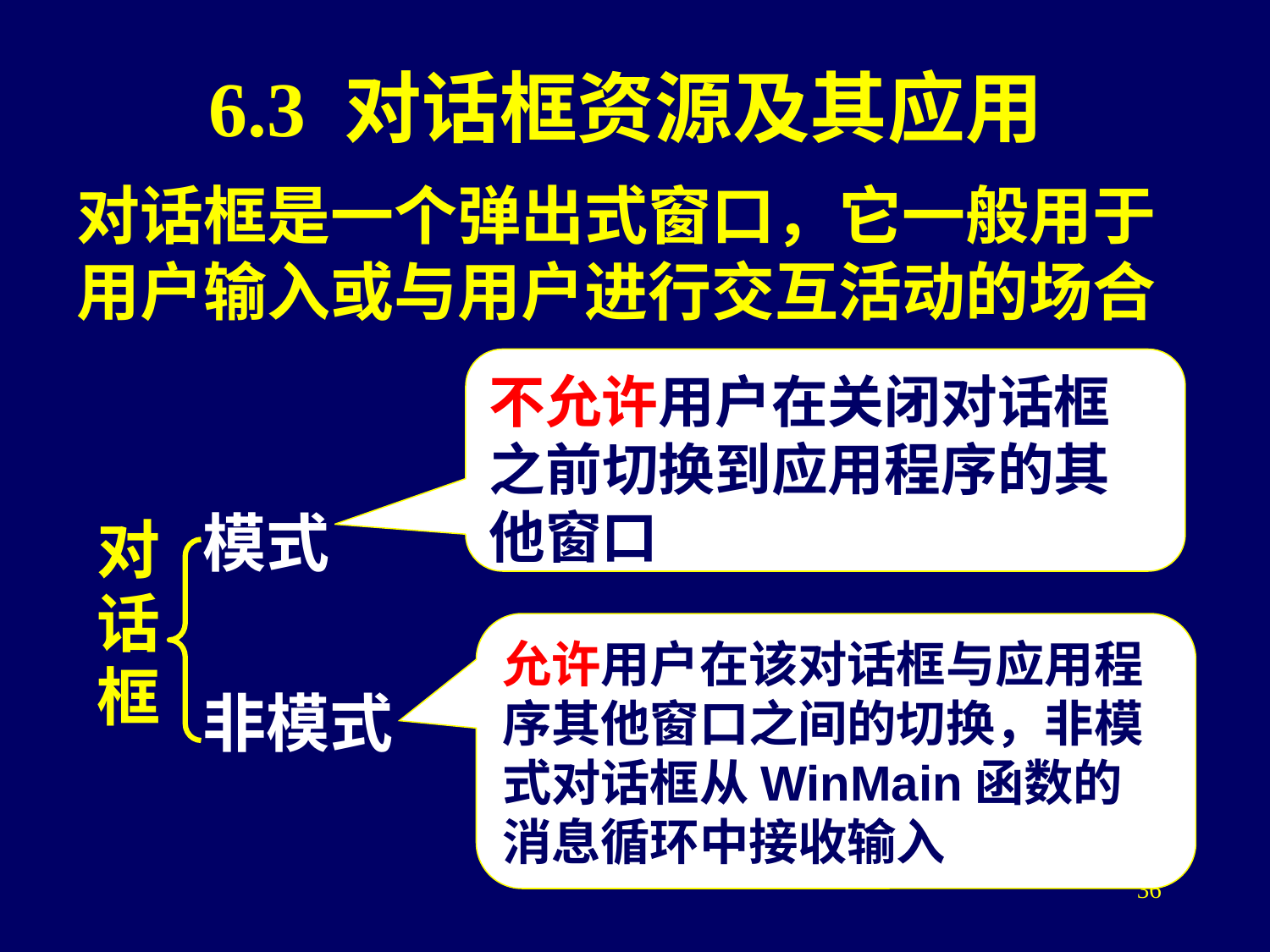

# 6.3 对话框资源及其应用
对话框是一个弹出式窗口，它一般用于用户输入或与用户进行交互活动的场合
不允许用户在关闭对话框之前切换到应用程序的其他窗口
模式
对
话
框

允许用户在该对话框与应用程序其他窗口之间的切换，非模式对话框从WinMain函数的消息循环中接收输入
非模式
36